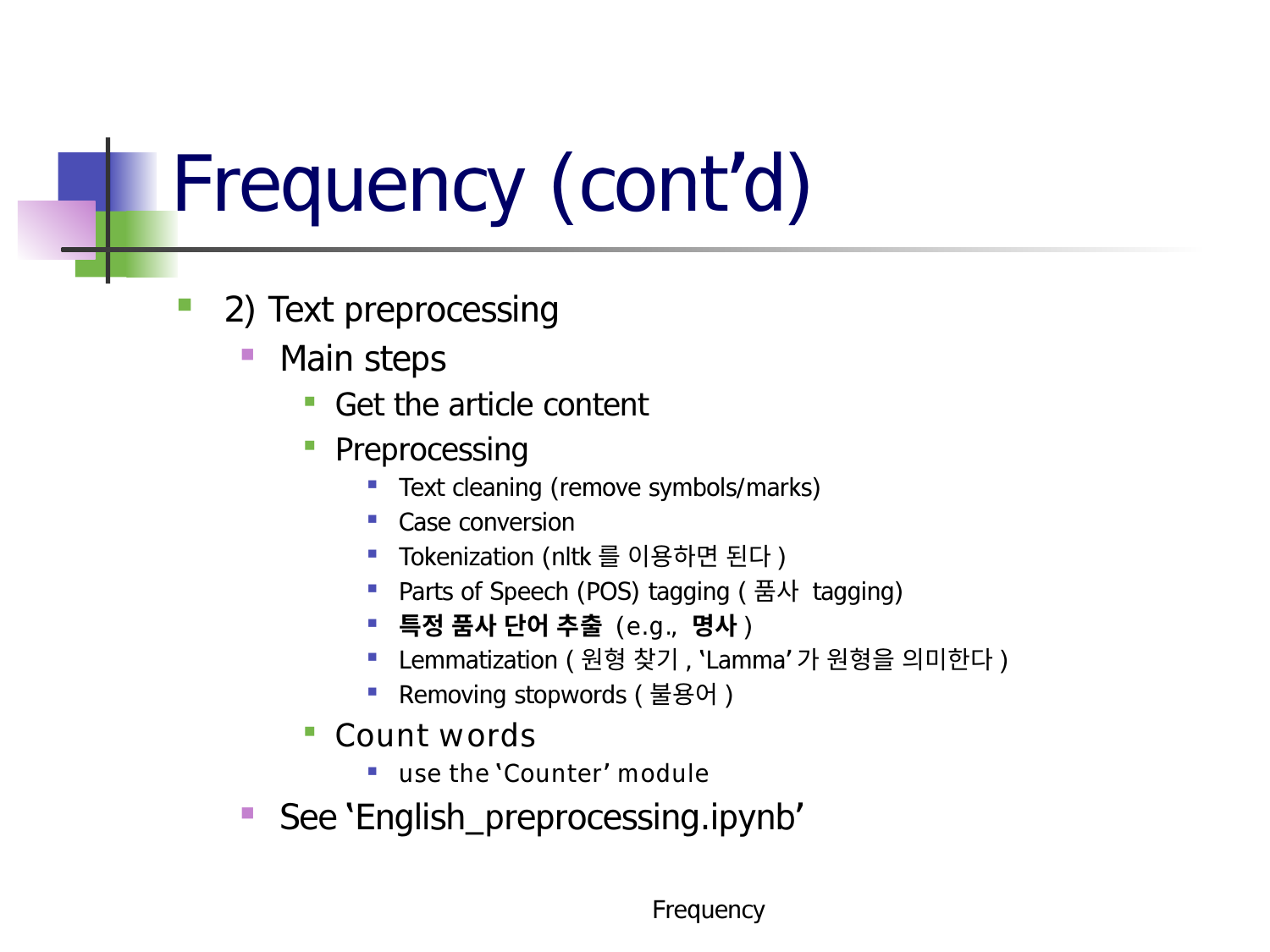

# Frequency (cont’d)
2) Text preprocessing
Main steps
Get the article content
Preprocessing
Text cleaning (remove symbols/marks)
Case conversion
Tokenization (nltk를 이용하면 된다)
Parts of Speech (POS) tagging (품사 tagging)
특정 품사 단어 추출 (e.g., 명사)
Lemmatization (원형 찾기, ‘Lamma’가 원형을 의미한다)
Removing stopwords (불용어)
Count words
use the ‘Counter’ module
See ‘English_preprocessing.ipynb’

Frequency